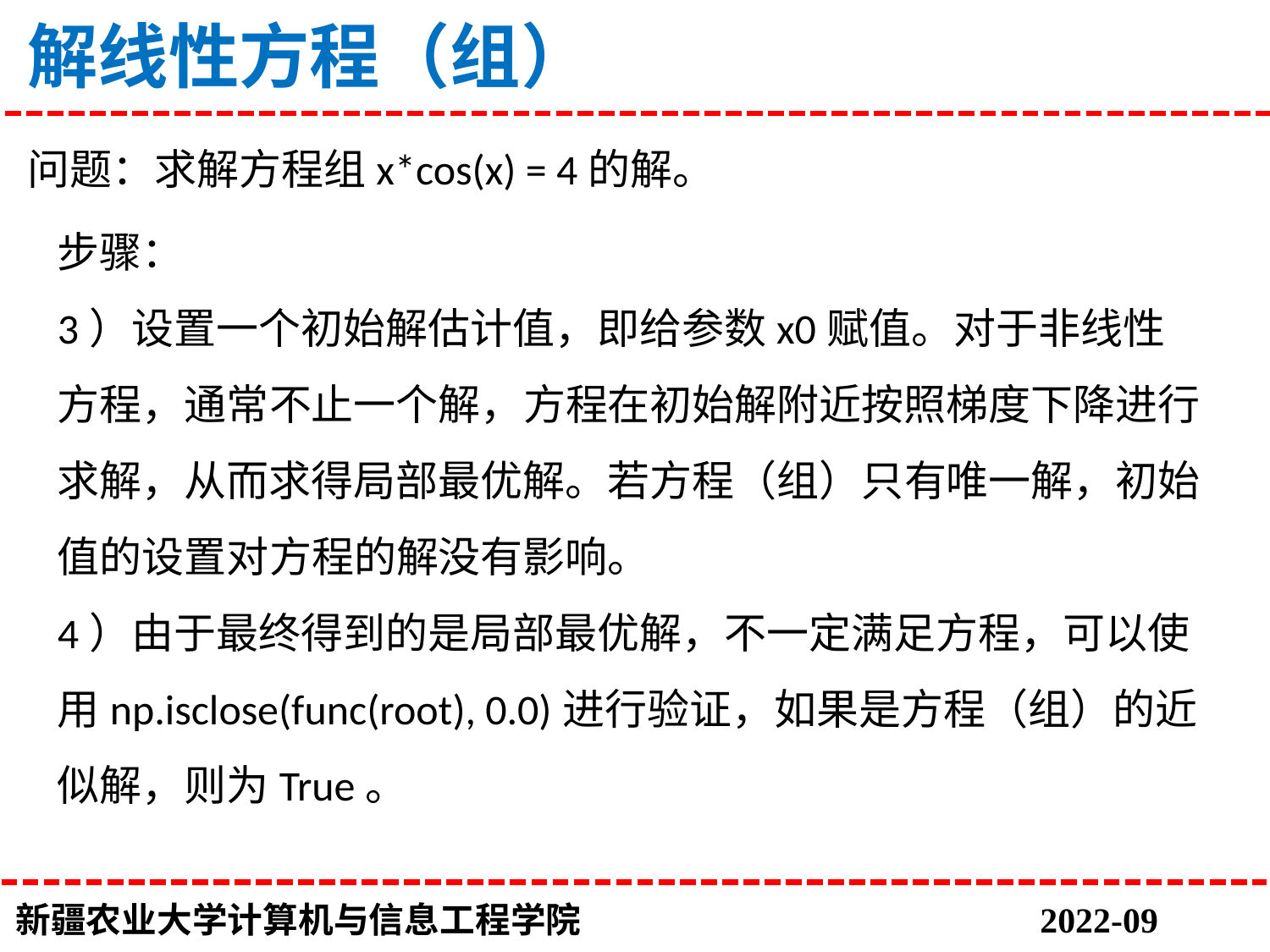

# 解线性方程（组）
问题：求解方程组x*cos(x) = 4的解。

步骤：
3）设置一个初始解估计值，即给参数x0赋值。对于非线性方程，通常不止一个解，方程在初始解附近按照梯度下降进行求解，从而求得局部最优解。若方程（组）只有唯一解，初始值的设置对方程的解没有影响。
4）由于最终得到的是局部最优解，不一定满足方程，可以使用np.isclose(func(root), 0.0)进行验证，如果是方程（组）的近似解，则为True。